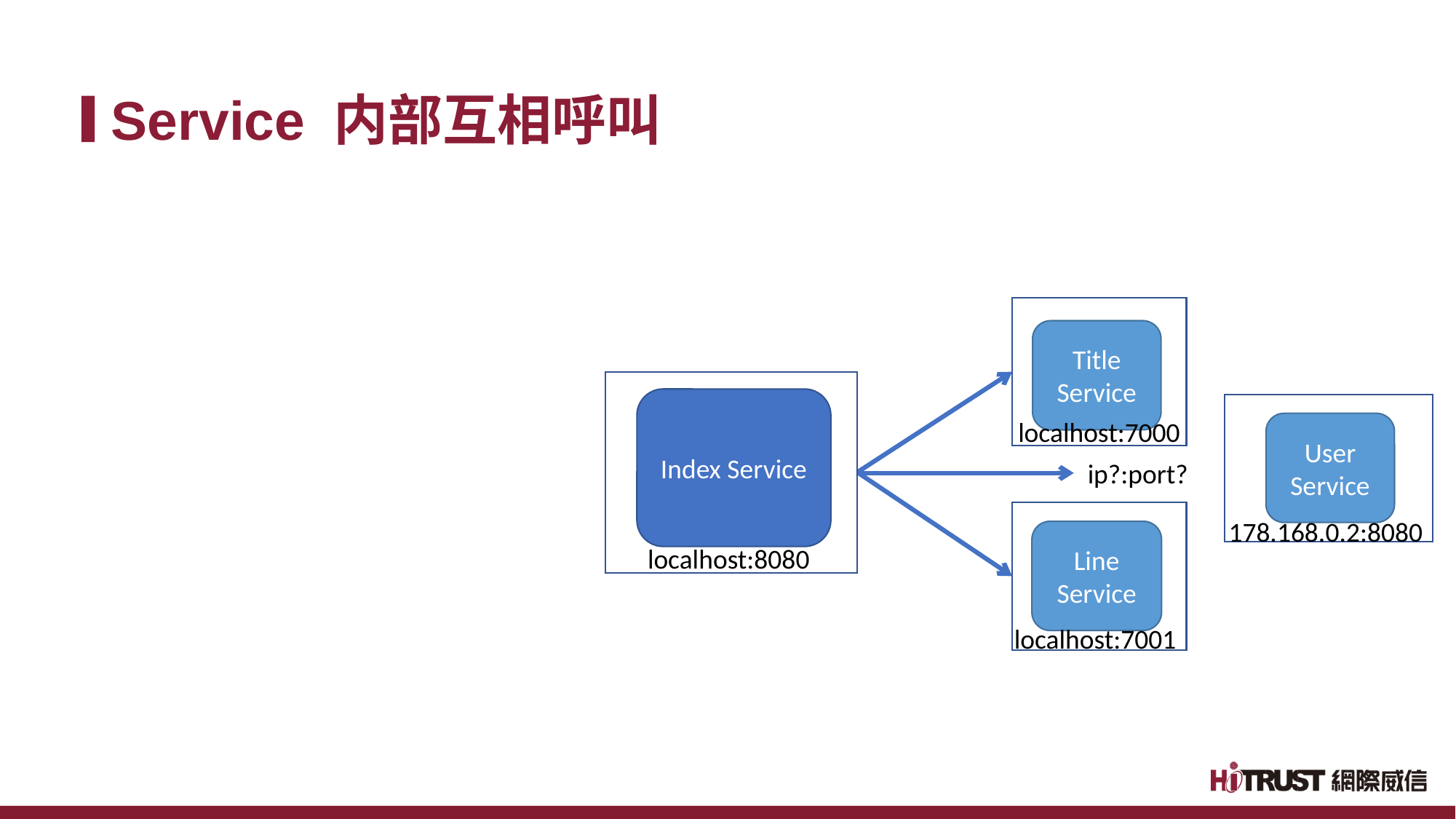

# Service 内部互相呼叫

Title Service

Index Service

localhost:7000
User
Service
ip?:port?

178.168.0.2:8080
Line Service
localhost:8080
localhost:7001